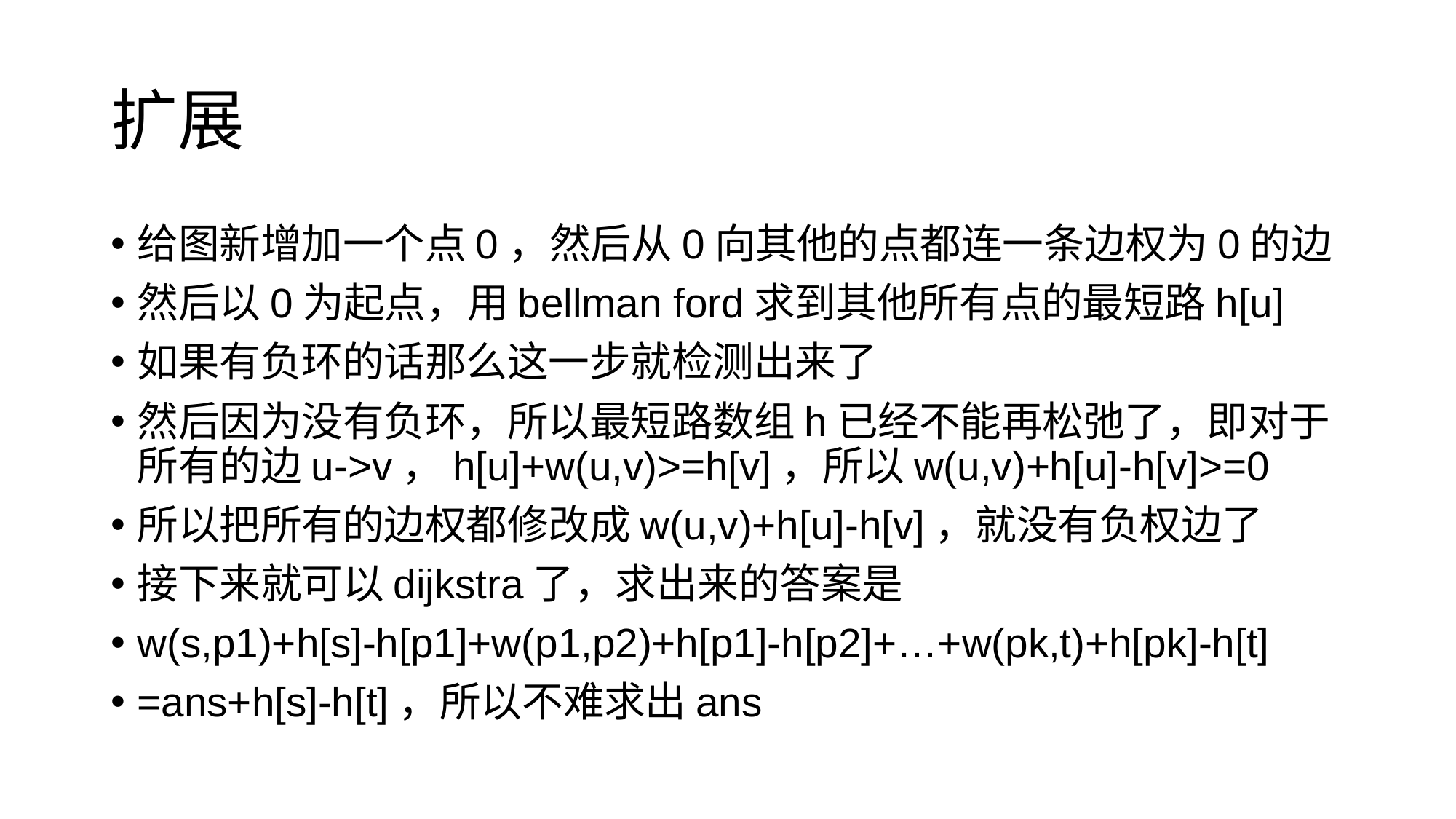

# 扩展
给图新增加一个点0，然后从0向其他的点都连一条边权为0的边
然后以0为起点，用bellman ford求到其他所有点的最短路h[u]
如果有负环的话那么这一步就检测出来了
然后因为没有负环，所以最短路数组h已经不能再松弛了，即对于所有的边u->v，h[u]+w(u,v)>=h[v]，所以w(u,v)+h[u]-h[v]>=0
所以把所有的边权都修改成w(u,v)+h[u]-h[v]，就没有负权边了
接下来就可以dijkstra了，求出来的答案是
w(s,p1)+h[s]-h[p1]+w(p1,p2)+h[p1]-h[p2]+…+w(pk,t)+h[pk]-h[t]
=ans+h[s]-h[t]，所以不难求出ans